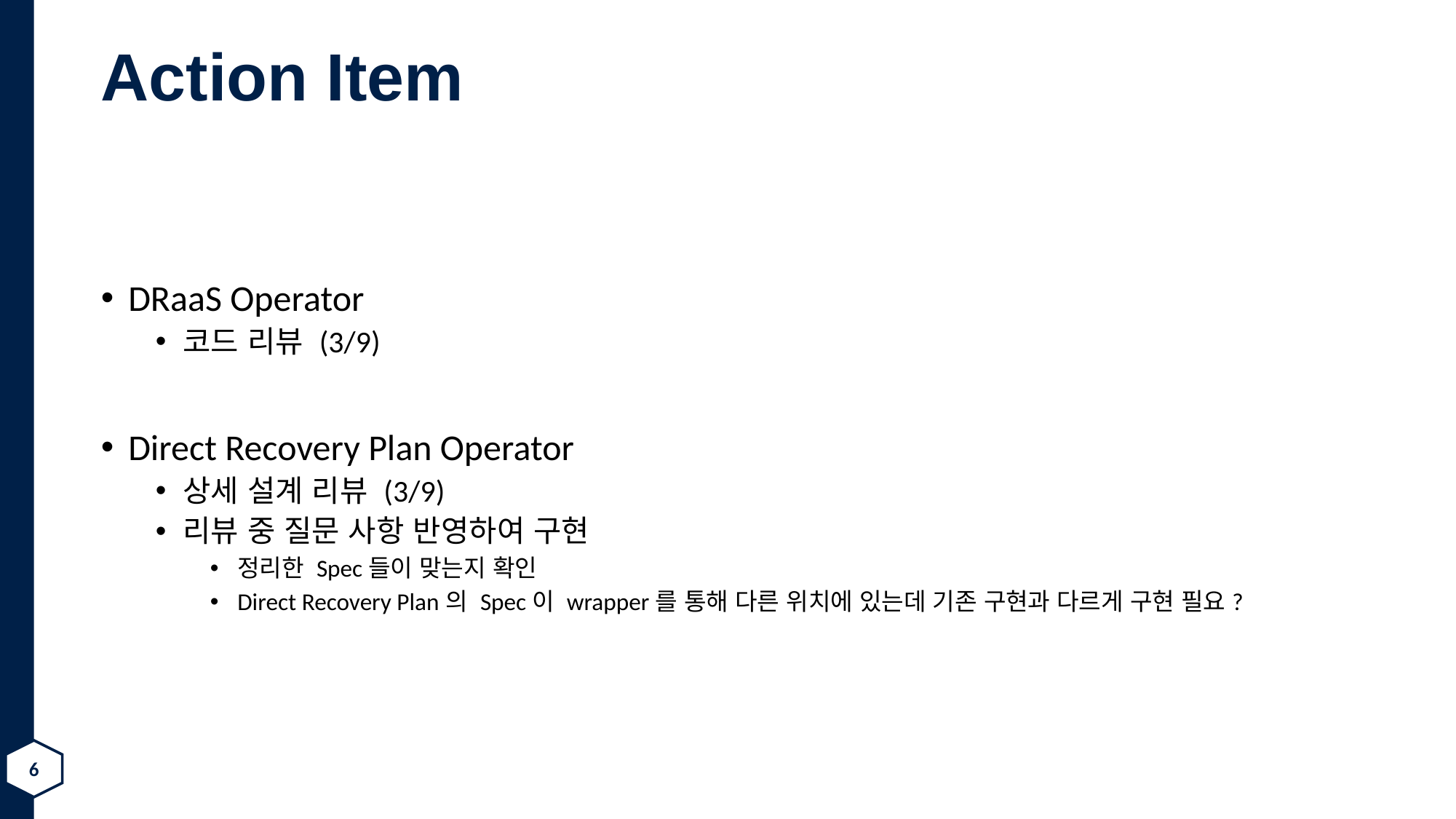

# Action Item

DRaaS Operator
코드 리뷰 (3/9)

Direct Recovery Plan Operator
상세 설계 리뷰 (3/9)
리뷰 중 질문 사항 반영하여 구현
정리한 Spec들이 맞는지 확인
Direct Recovery Plan의 Spec이 wrapper를 통해 다른 위치에 있는데 기존 구현과 다르게 구현 필요?